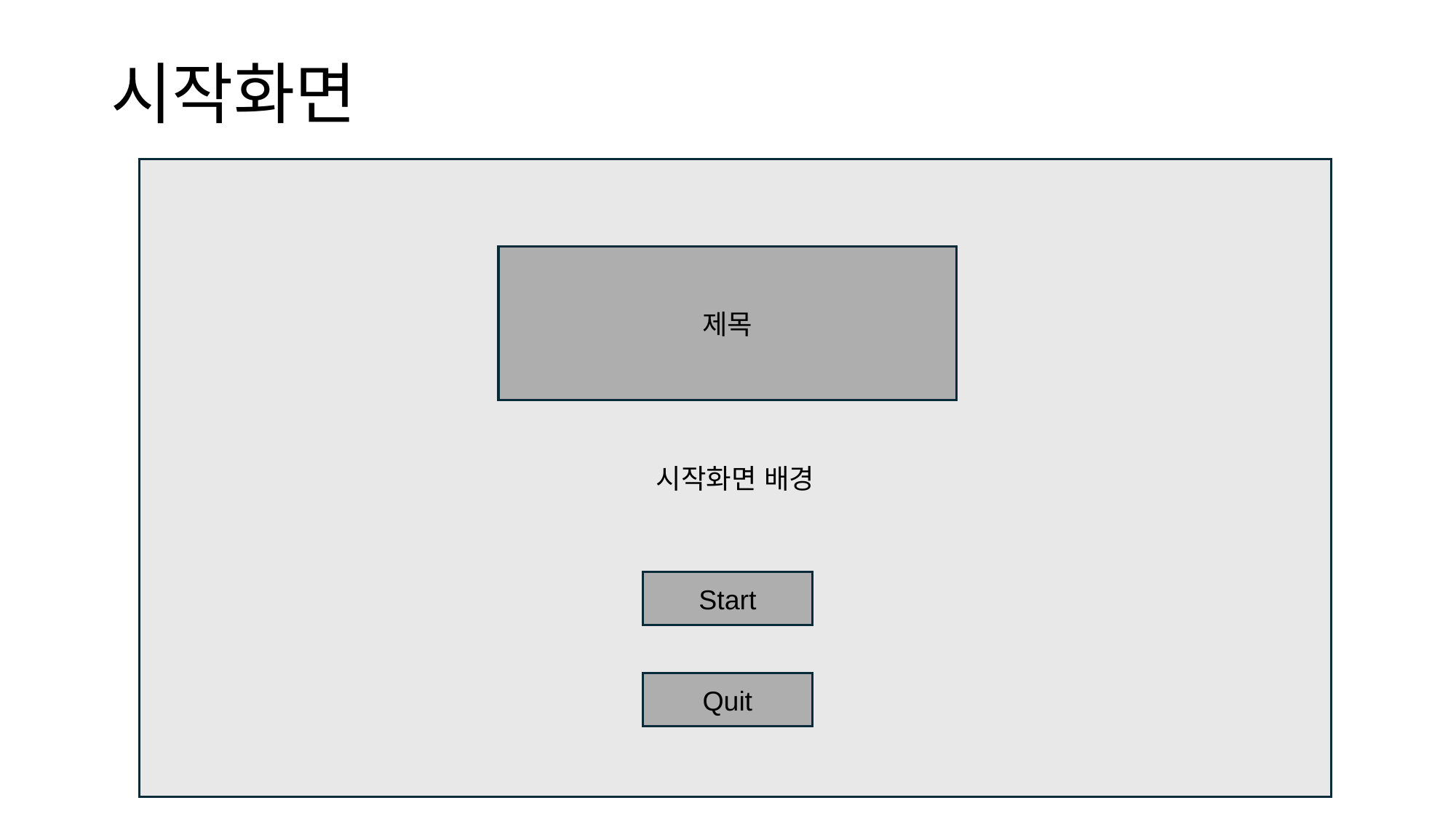

# 시작화면
시작화면 배경
제목
Start
Quit